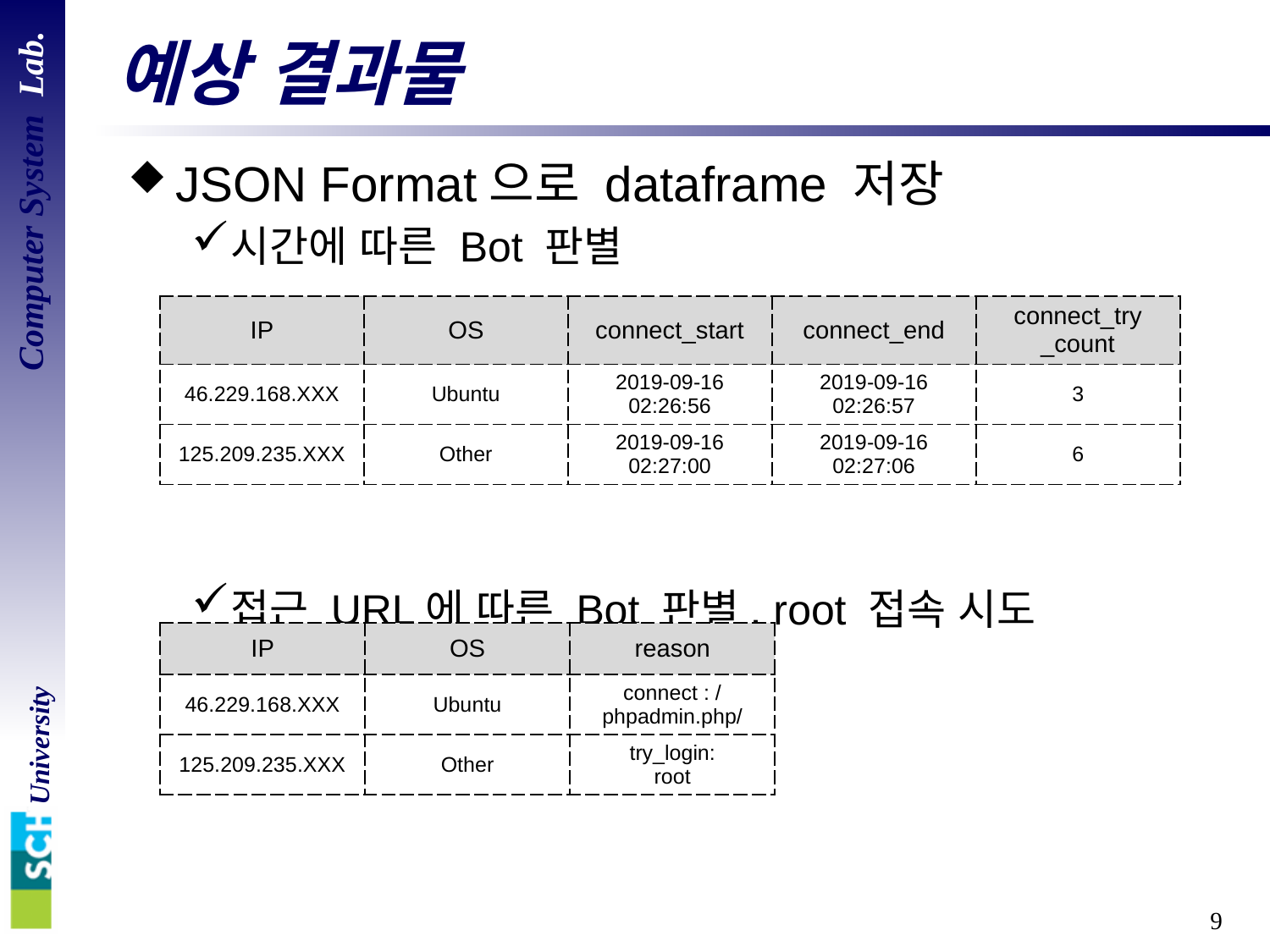

# 예상 결과물
JSON Format으로 dataframe 저장
시간에 따른 Bot 판별

접근 URL에 따른 Bot 판별, root 접속 시도
| IP | OS | connect\_start | connect\_end | connect\_try \_count |
| --- | --- | --- | --- | --- |
| 46.229.168.XXX | Ubuntu | 2019-09-16 02:26:56 | 2019-09-16 02:26:57 | 3 |
| 125.209.235.XXX | Other | 2019-09-16 02:27:00 | 2019-09-16 02:27:06 | 6 |
| IP | OS | reason |
| --- | --- | --- |
| 46.229.168.XXX | Ubuntu | connect : /phpadmin.php/ |
| 125.209.235.XXX | Other | try\_login: root |